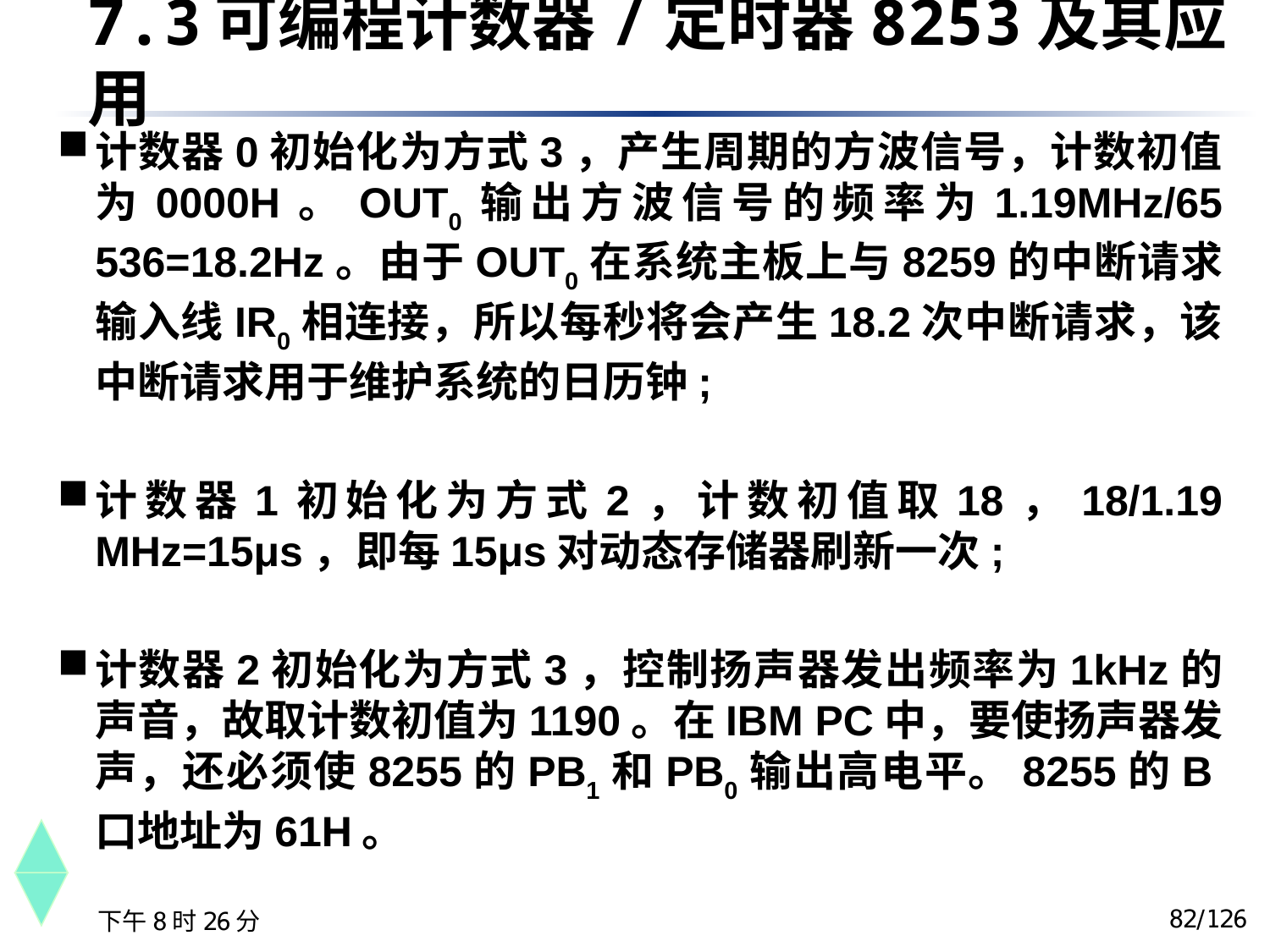

7.3	可编程计数器/定时器8253及其应用
计数器0初始化为方式3，产生周期的方波信号，计数初值为0000H。OUT0输出方波信号的频率为1.19MHz/65 536=18.2Hz。由于OUT0在系统主板上与8259的中断请求输入线IR0相连接，所以每秒将会产生18.2次中断请求，该中断请求用于维护系统的日历钟;

计数器1初始化为方式2，计数初值取18，18/1.19 MHz=15μs，即每15μs对动态存储器刷新一次;

计数器2初始化为方式3，控制扬声器发出频率为1kHz的声音，故取计数初值为1190。在IBM PC中，要使扬声器发声，还必须使8255的PB1和PB0输出高电平。8255的B口地址为61H。
82/126
下午8时26分